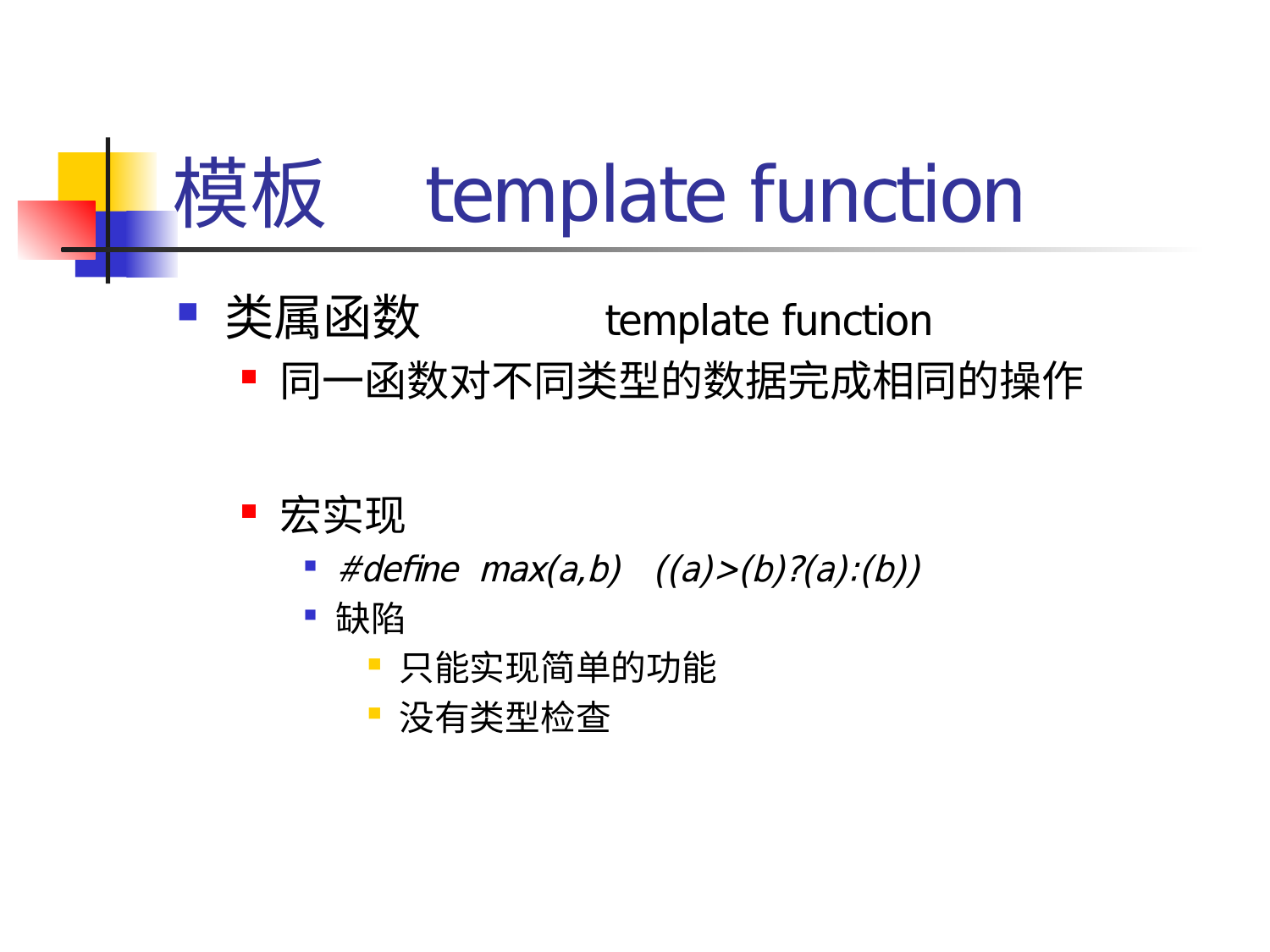

# 模板	template function
类属函数		template function
同一函数对不同类型的数据完成相同的操作

宏实现
#define  max(a,b)   ((a)>(b)?(a):(b))
缺陷
只能实现简单的功能
没有类型检查